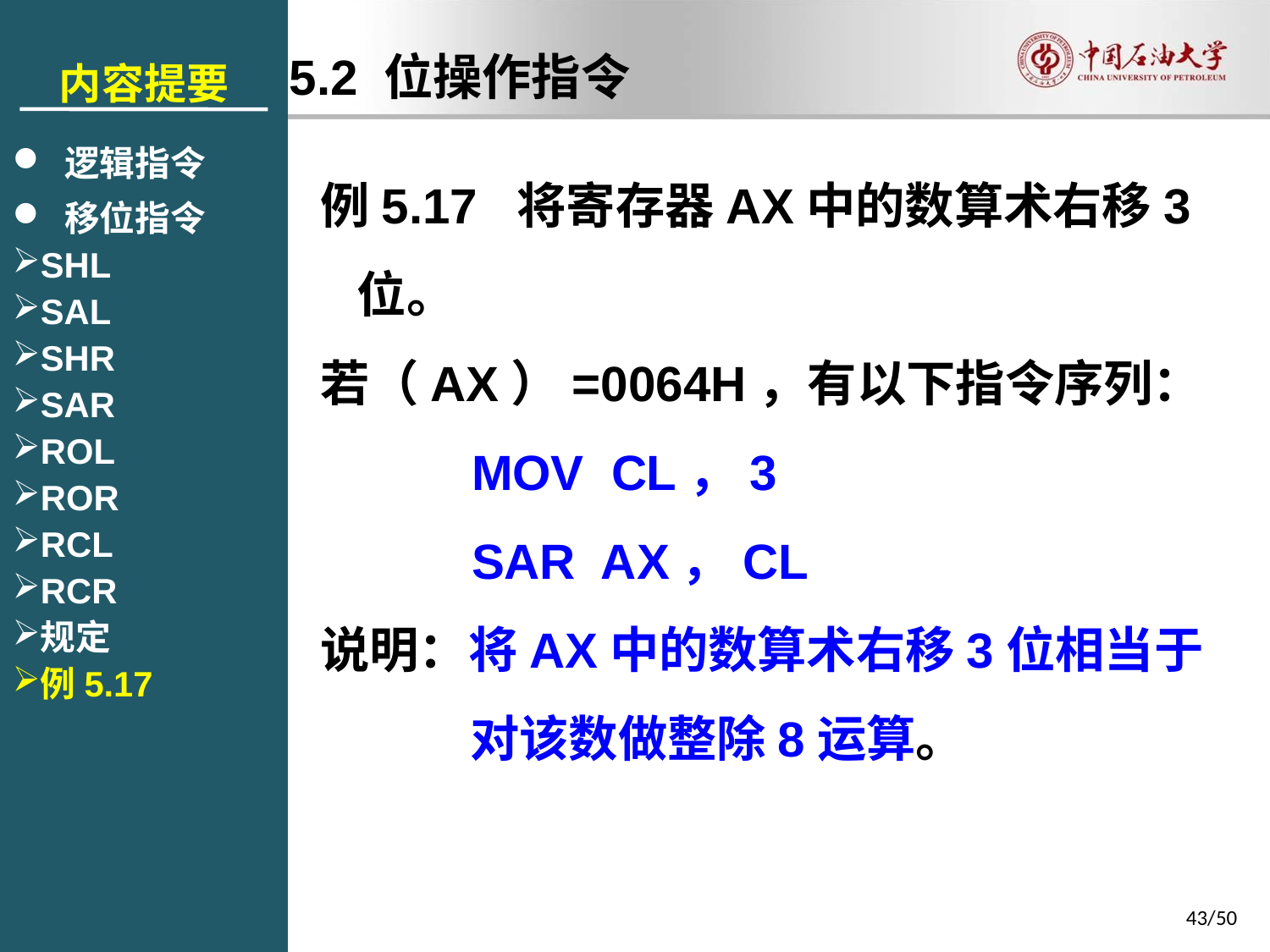

内容提要
 逻辑指令
 移位指令
SHL
SAL
SHR
SAR
ROL
ROR
RCL
RCR
规定
例5.17
5.2 位操作指令
例5.17  将寄存器AX中的数算术右移3位。
若（AX）=0064H，有以下指令序列：
           MOV  CL，3
           SAR  AX，CL
说明：将AX中的数算术右移3位相当于对该数做整除8运算。
43/50